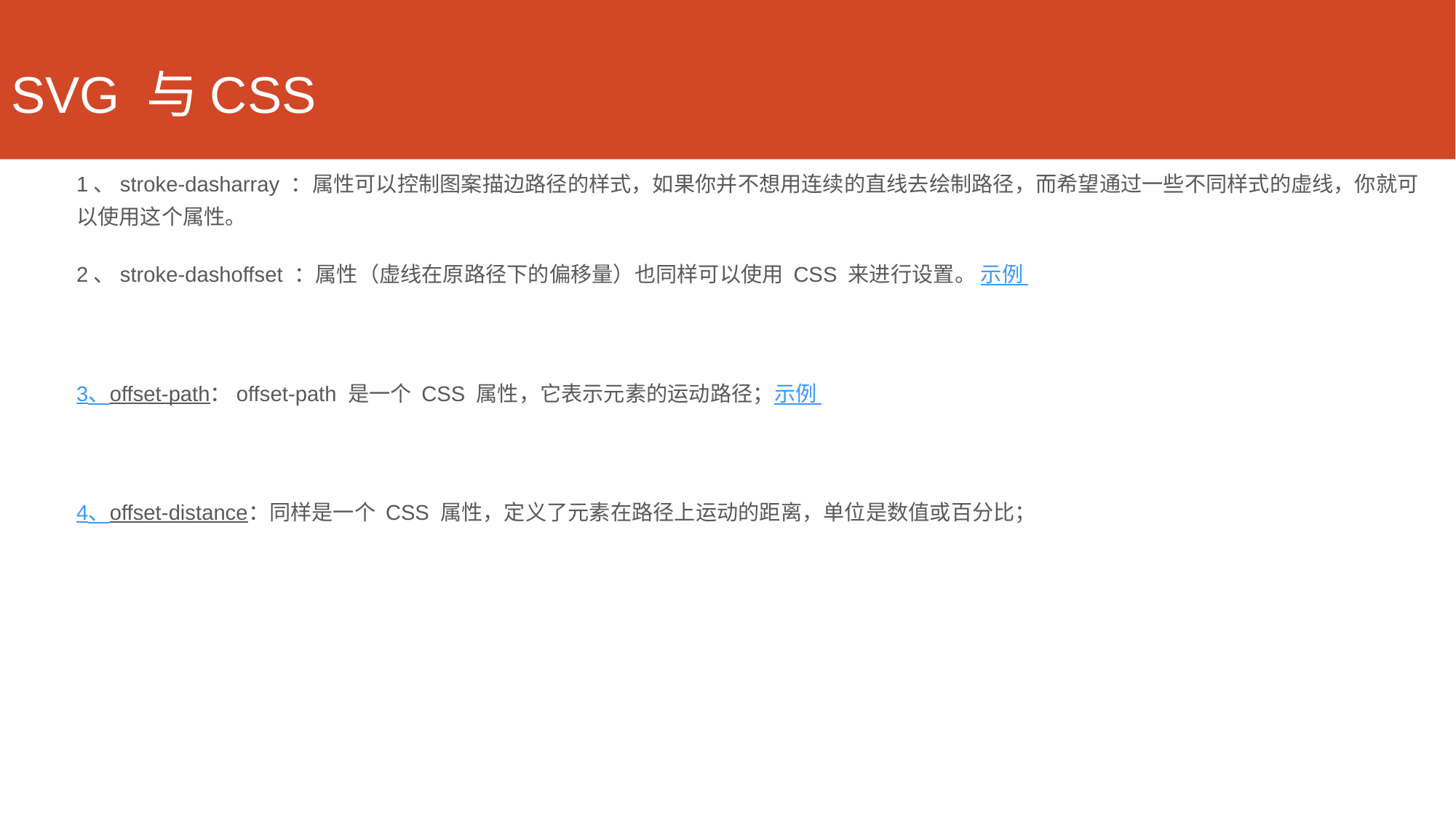

# SVG 与CSS
1、stroke-dasharray ：属性可以控制图案描边路径的样式，如果你并不想用连续的直线去绘制路径，而希望通过一些不同样式的虚线，你就可以使用这个属性。
2、stroke-dashoffset ：属性（虚线在原路径下的偏移量）也同样可以使用 CSS 来进行设置。 示例

3、offset-path：offset-path 是一个 CSS 属性，它表示元素的运动路径；示例

4、offset-distance：同样是一个 CSS 属性，定义了元素在路径上运动的距离，单位是数值或百分比；